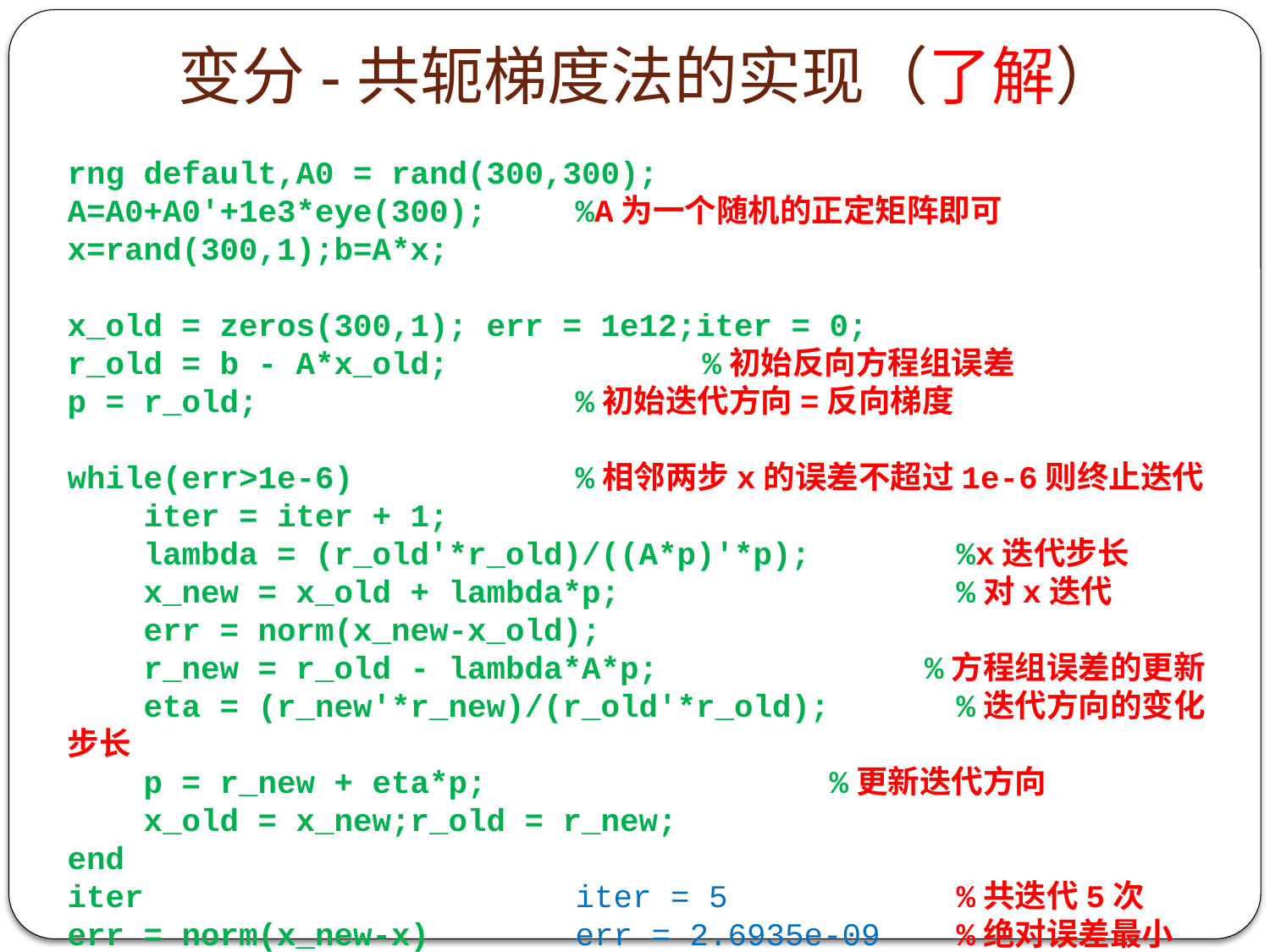

# 变分-共轭梯度法的实现（了解）
rng default,A0 = rand(300,300);
A=A0+A0'+1e3*eye(300);	%A为一个随机的正定矩阵即可
x=rand(300,1);b=A*x;

x_old = zeros(300,1); err = 1e12;iter = 0;
r_old = b - A*x_old;		%初始反向方程组误差
p = r_old;			%初始迭代方向=反向梯度

while(err>1e-6)		%相邻两步x的误差不超过1e-6则终止迭代
    iter = iter + 1;
    lambda = (r_old'*r_old)/((A*p)'*p);		%x迭代步长
    x_new = x_old + lambda*p;			%对x迭代
    err = norm(x_new-x_old);
    r_new = r_old - lambda*A*p;		     %方程组误差的更新
    eta = (r_new'*r_new)/(r_old'*r_old);	%迭代方向的变化步长
    p = r_new + eta*p;			%更新迭代方向
    x_old = x_new;r_old = r_new;
end
iter				iter = 5		%共迭代5次
err = norm(x_new-x)		err = 2.6935e-09 	%绝对误差最小